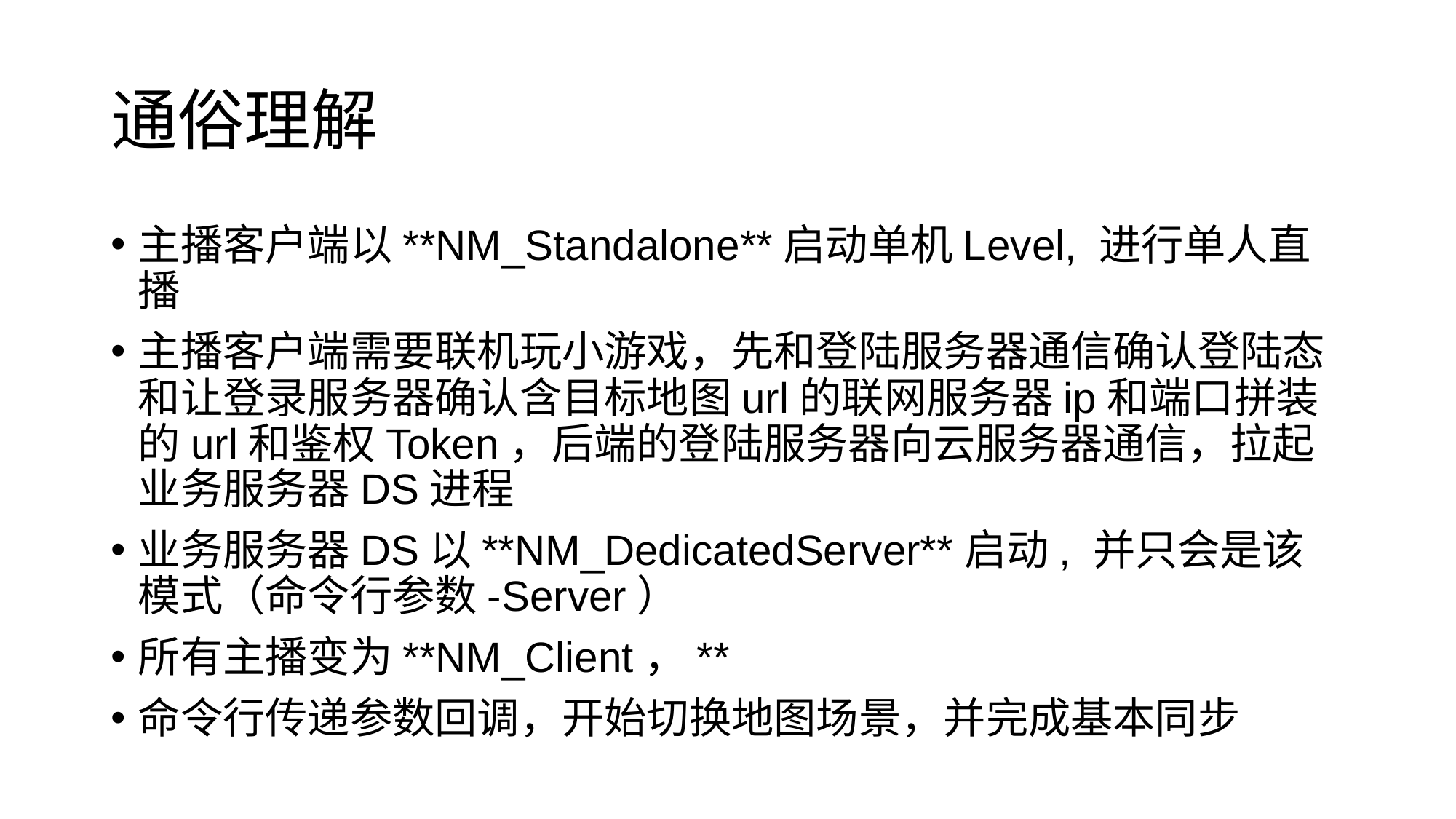

# 通俗理解
主播客户端以**NM_Standalone**启动单机Level, 进行单人直播
主播客户端需要联机玩小游戏，先和登陆服务器通信确认登陆态和让登录服务器确认含目标地图url的联网服务器ip和端口拼装的url和鉴权Token，后端的登陆服务器向云服务器通信，拉起业务服务器DS进程
业务服务器DS以**NM_DedicatedServer**启动, 并只会是该模式（命令行参数-Server）
所有主播变为**NM_Client，**
命令行传递参数回调，开始切换地图场景，并完成基本同步